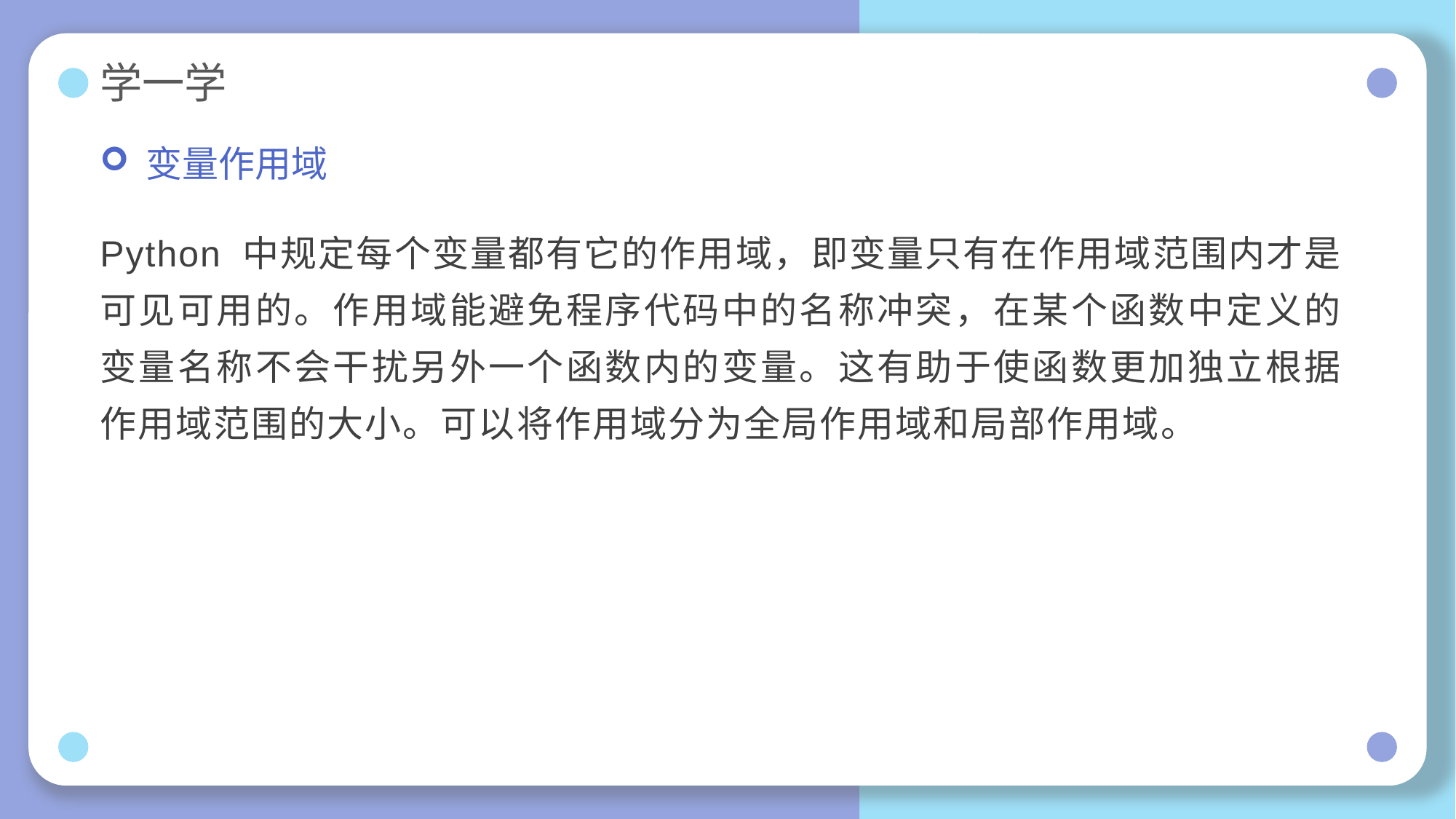

# 学一学
 变量作用域
Python 中规定每个变量都有它的作用域，即变量只有在作用域范围内才是可见可用的。作用域能避免程序代码中的名称冲突，在某个函数中定义的变量名称不会干扰另外一个函数内的变量。这有助于使函数更加独立根据作用域范围的大小。可以将作用域分为全局作用域和局部作用域。